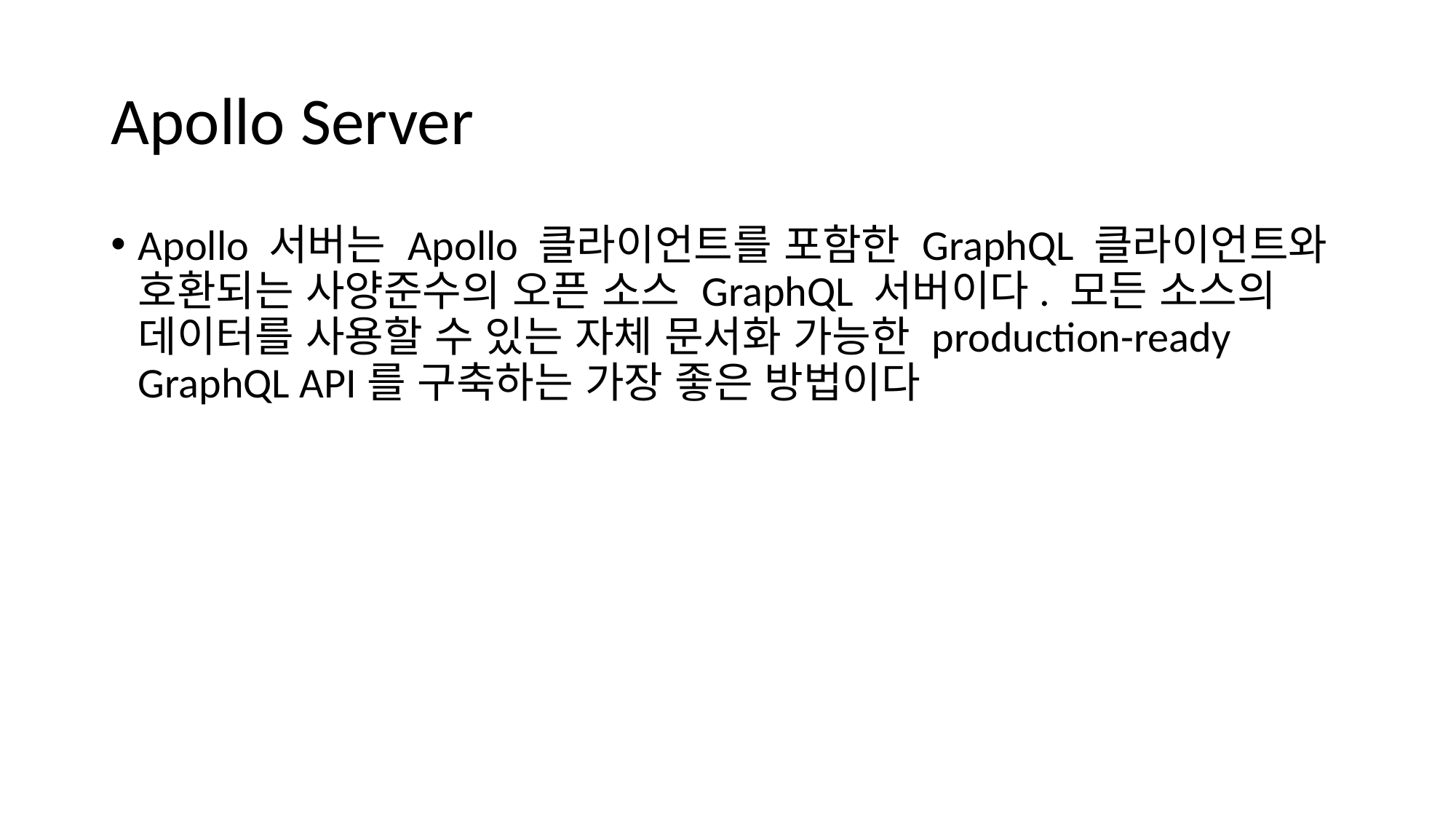

# Apollo Server
Apollo 서버는 Apollo 클라이언트를 포함한 GraphQL 클라이언트와 호환되는 사양준수의 오픈 소스 GraphQL 서버이다. 모든 소스의 데이터를 사용할 수 있는 자체 문서화 가능한 production-ready GraphQL API를 구축하는 가장 좋은 방법이다